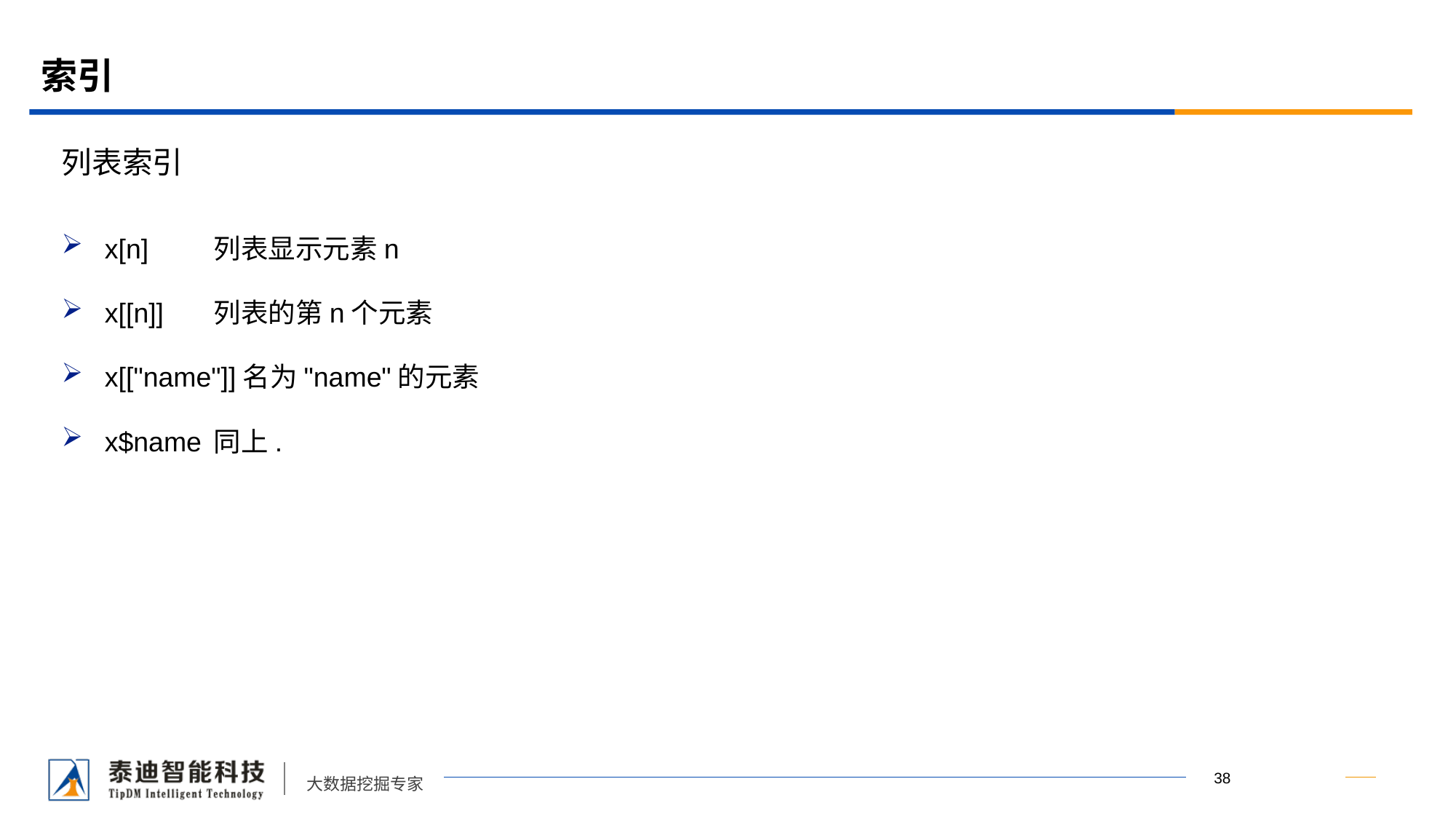

# 索引
列表索引
x[n]	列表显示元素n
x[[n]]	列表的第n个元素
x[["name"]]名为"name"的元素
x$name	同上.